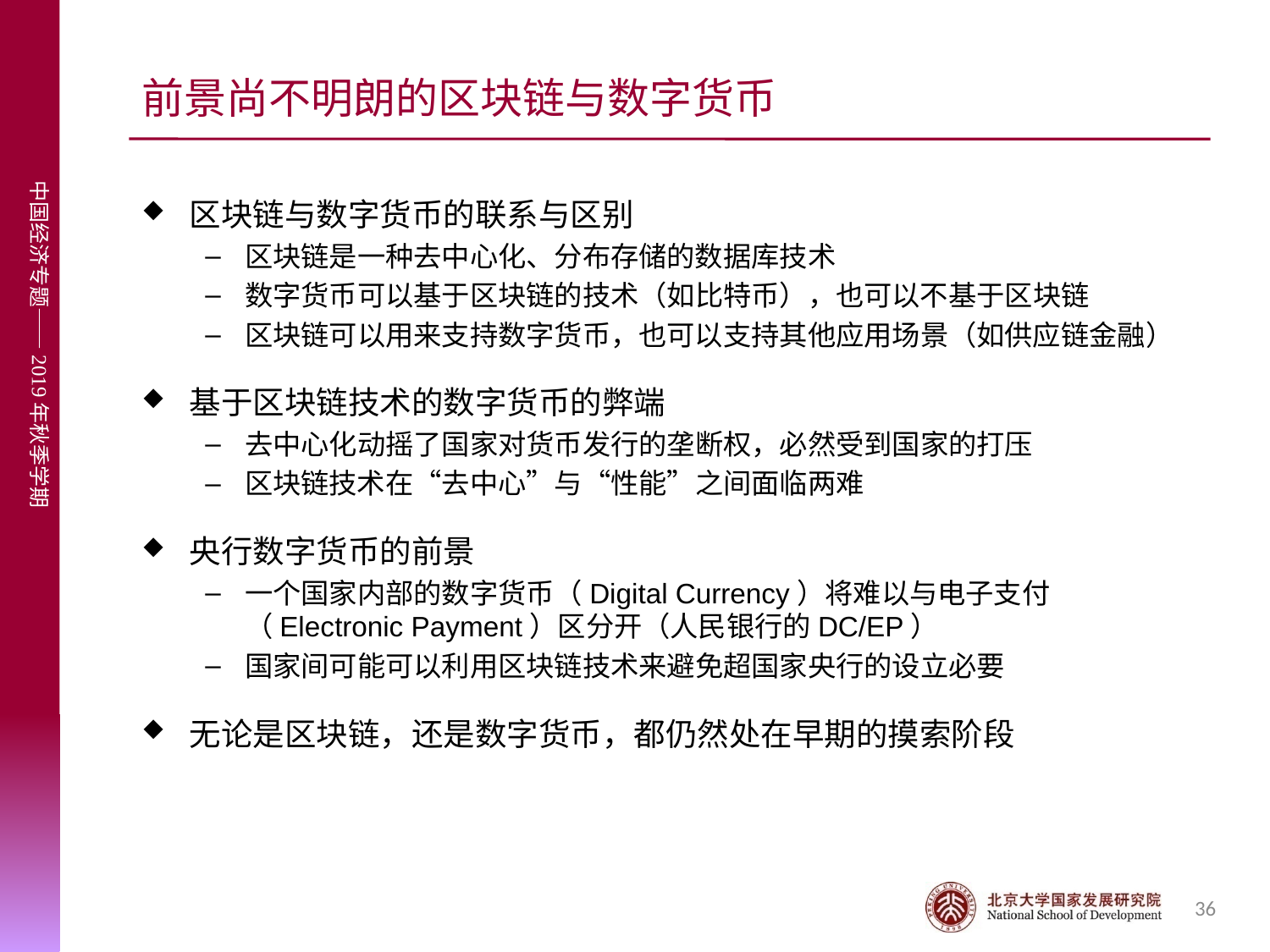

# 前景尚不明朗的区块链与数字货币
区块链与数字货币的联系与区别
区块链是一种去中心化、分布存储的数据库技术
数字货币可以基于区块链的技术（如比特币），也可以不基于区块链
区块链可以用来支持数字货币，也可以支持其他应用场景（如供应链金融）
基于区块链技术的数字货币的弊端
去中心化动摇了国家对货币发行的垄断权，必然受到国家的打压
区块链技术在“去中心”与“性能”之间面临两难
央行数字货币的前景
一个国家内部的数字货币（Digital Currency）将难以与电子支付（Electronic Payment）区分开（人民银行的DC/EP）
国家间可能可以利用区块链技术来避免超国家央行的设立必要
无论是区块链，还是数字货币，都仍然处在早期的摸索阶段
36